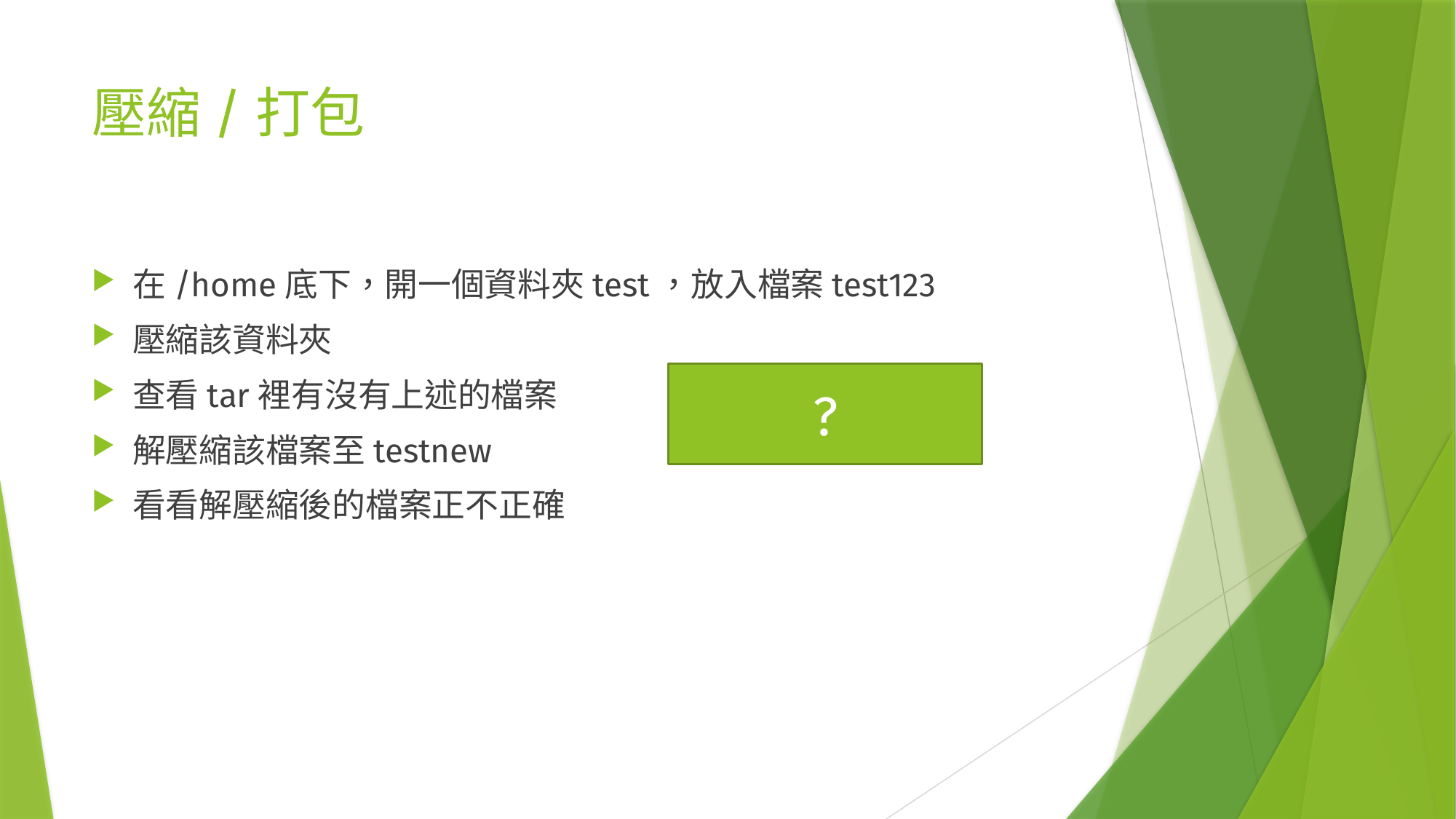

# 壓縮/打包
在/home底下，開一個資料夾test，放入檔案test123
壓縮該資料夾
查看tar裡有沒有上述的檔案
解壓縮該檔案至testnew
看看解壓縮後的檔案正不正確
?